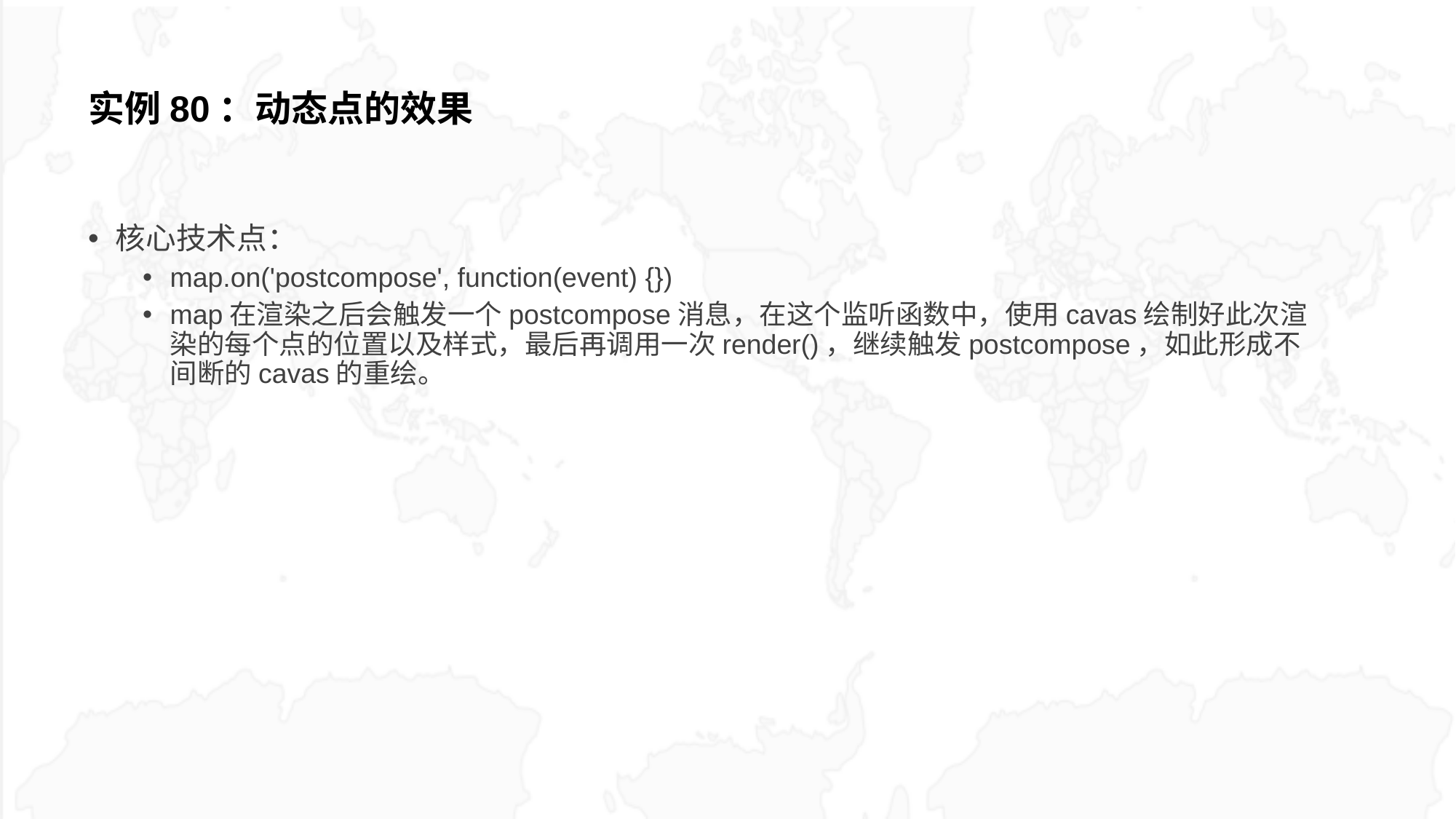

# 实例80：动态点的效果
核心技术点：
map.on('postcompose', function(event) {})
map在渲染之后会触发一个postcompose消息，在这个监听函数中，使用cavas绘制好此次渲染的每个点的位置以及样式，最后再调用一次render()，继续触发postcompose，如此形成不间断的cavas的重绘。